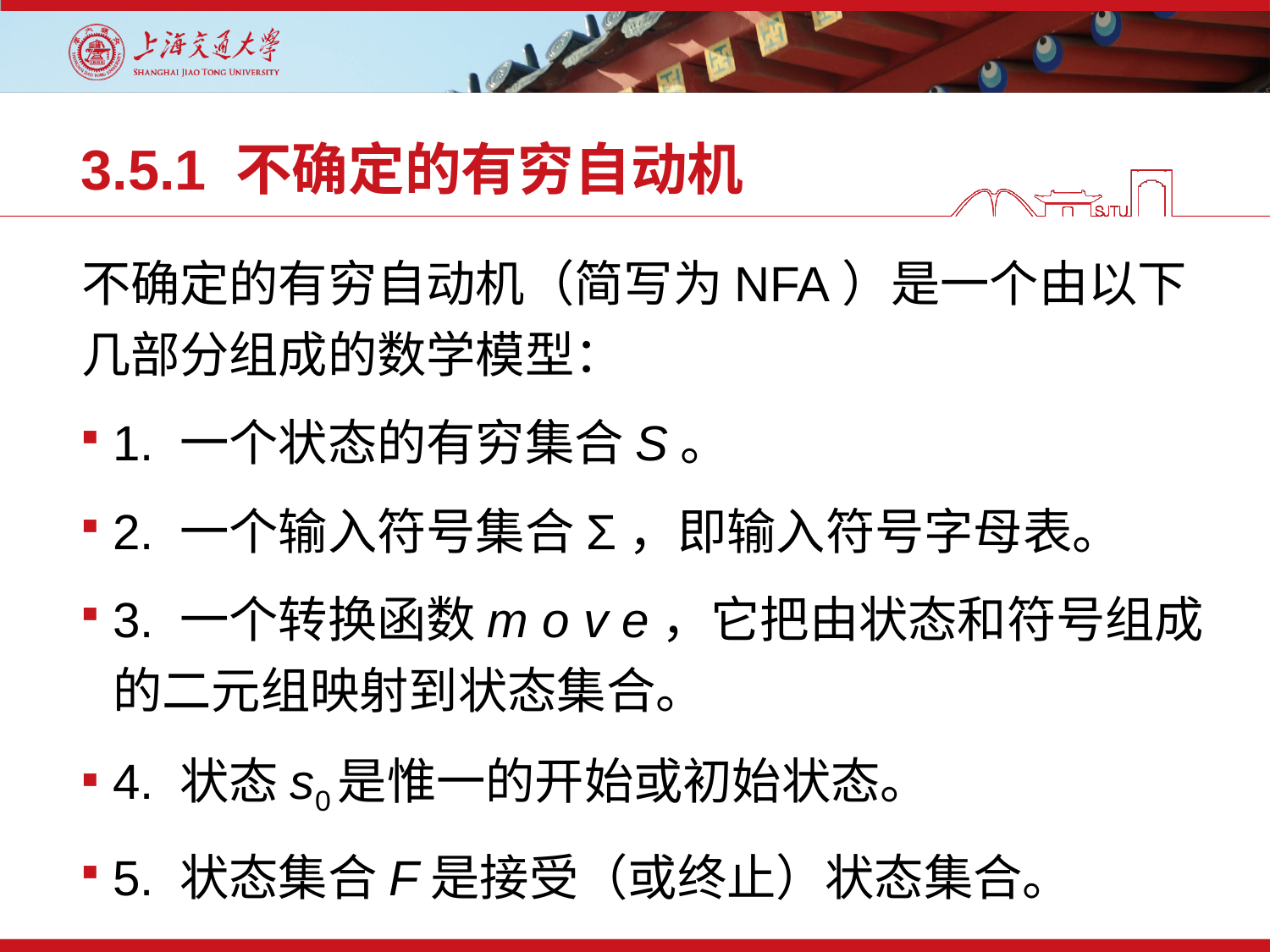

# 3.5.1 不确定的有穷自动机
不确定的有穷自动机（简写为NFA）是一个由以下几部分组成的数学模型：
1. 一个状态的有穷集合S。
2. 一个输入符号集合Σ，即输入符号字母表。
3. 一个转换函数m o v e，它把由状态和符号组成的二元组映射到状态集合。
4. 状态s0是惟一的开始或初始状态。
5. 状态集合F是接受（或终止）状态集合。